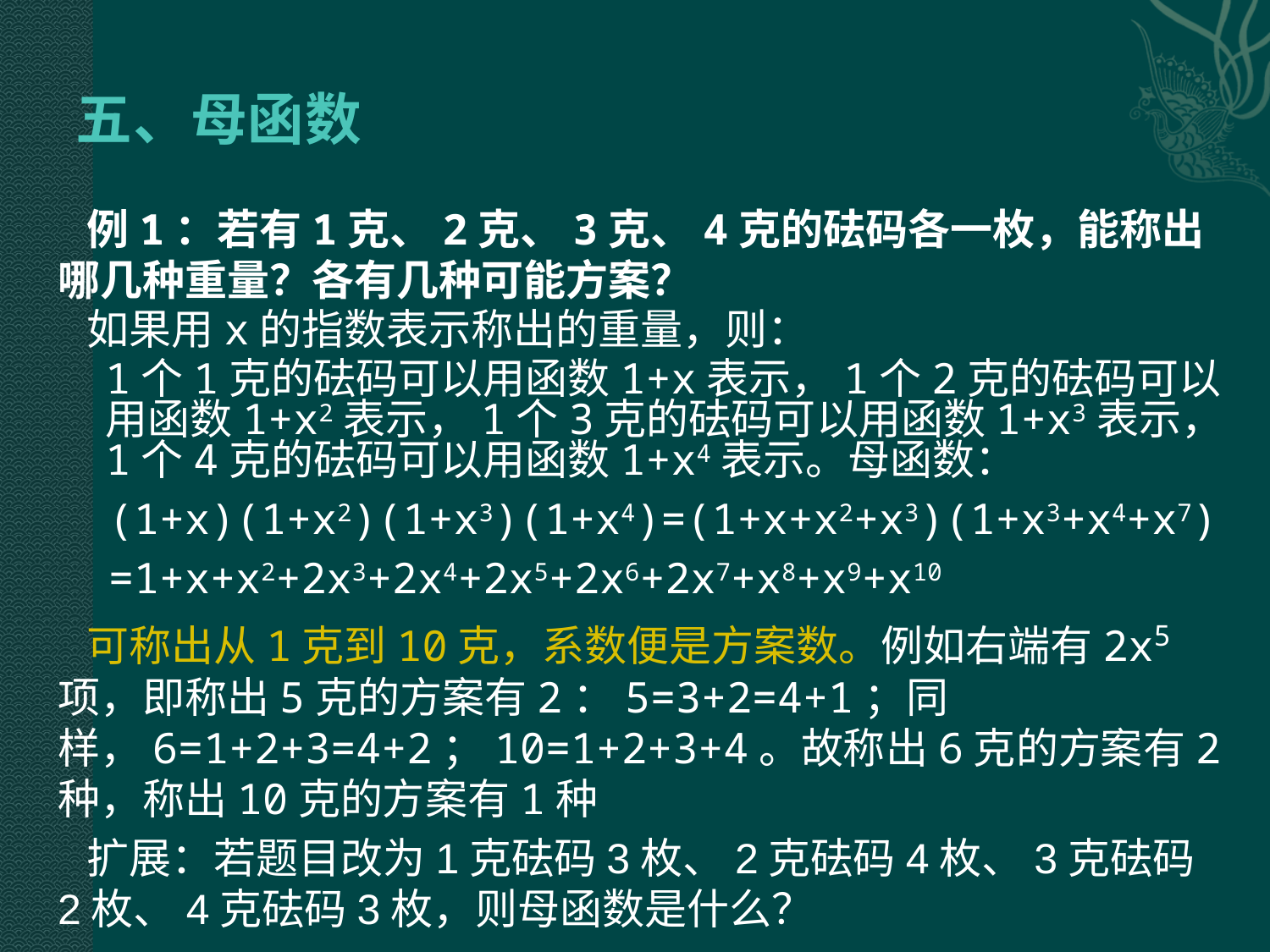

# 五、母函数
  例1：若有1克、2克、3克、4克的砝码各一枚，能称出哪几种重量？各有几种可能方案？
  如果用x的指数表示称出的重量，则：
	1个1克的砝码可以用函数1+x表示，1个2克的砝码可以用函数1+x2表示，1个3克的砝码可以用函数1+x3表示，1个4克的砝码可以用函数1+x4表示。母函数：
  (1+x)(1+x2)(1+x3)(1+x4)=(1+x+x2+x3)(1+x3+x4+x7)
  =1+x+x2+2x3+2x4+2x5+2x6+2x7+x8+x9+x10
  可称出从1克到10克，系数便是方案数。例如右端有2x5 项，即称出5克的方案有2：5=3+2=4+1；同样，6=1+2+3=4+2；10=1+2+3+4。故称出6克的方案有2种，称出10克的方案有1种
  扩展：若题目改为1克砝码3枚、2克砝码4枚、3克砝码2枚、4克砝码3枚，则母函数是什么？